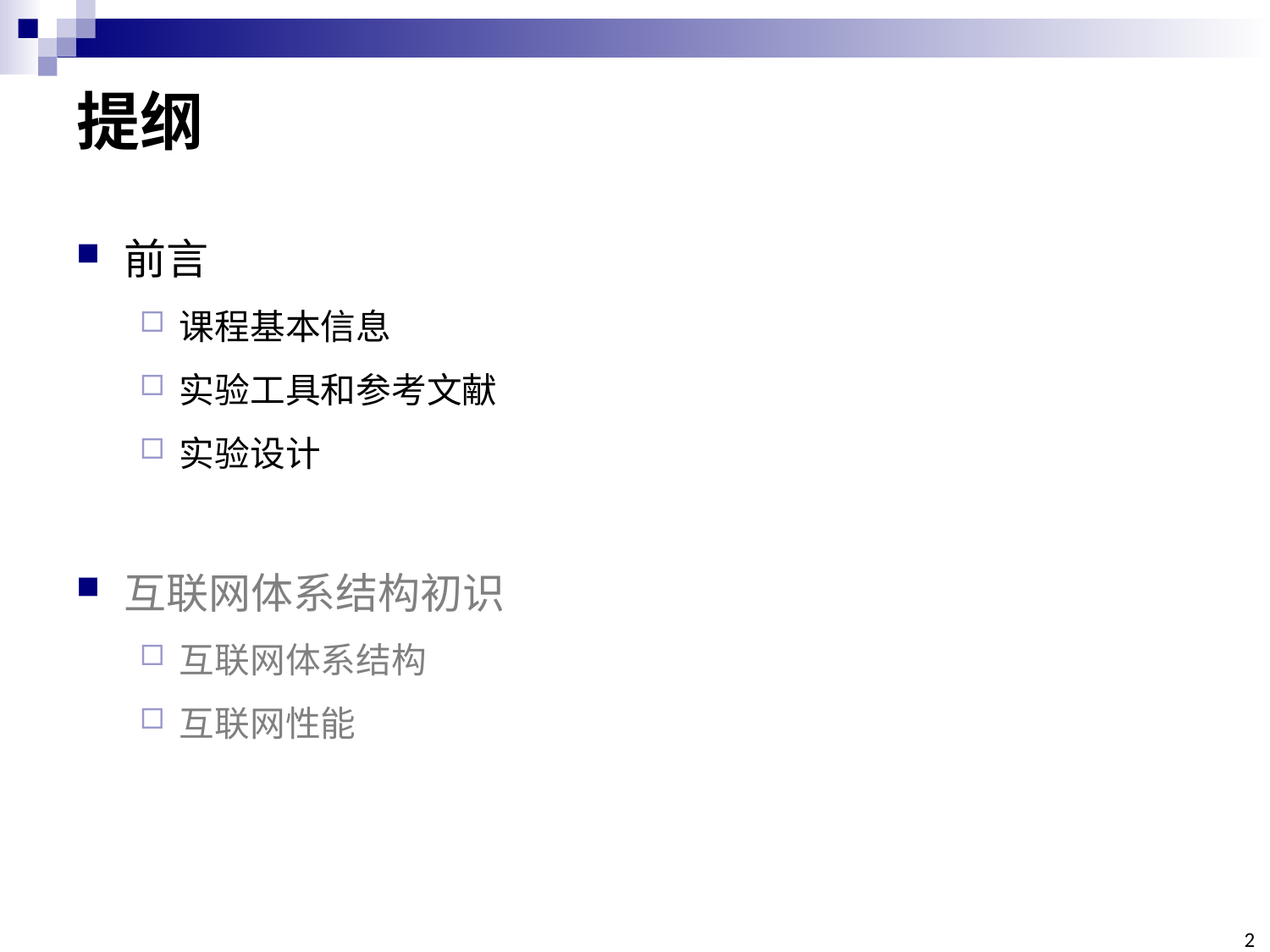

# 提纲
前言
课程基本信息
实验工具和参考文献
实验设计

互联网体系结构初识
互联网体系结构
互联网性能

2